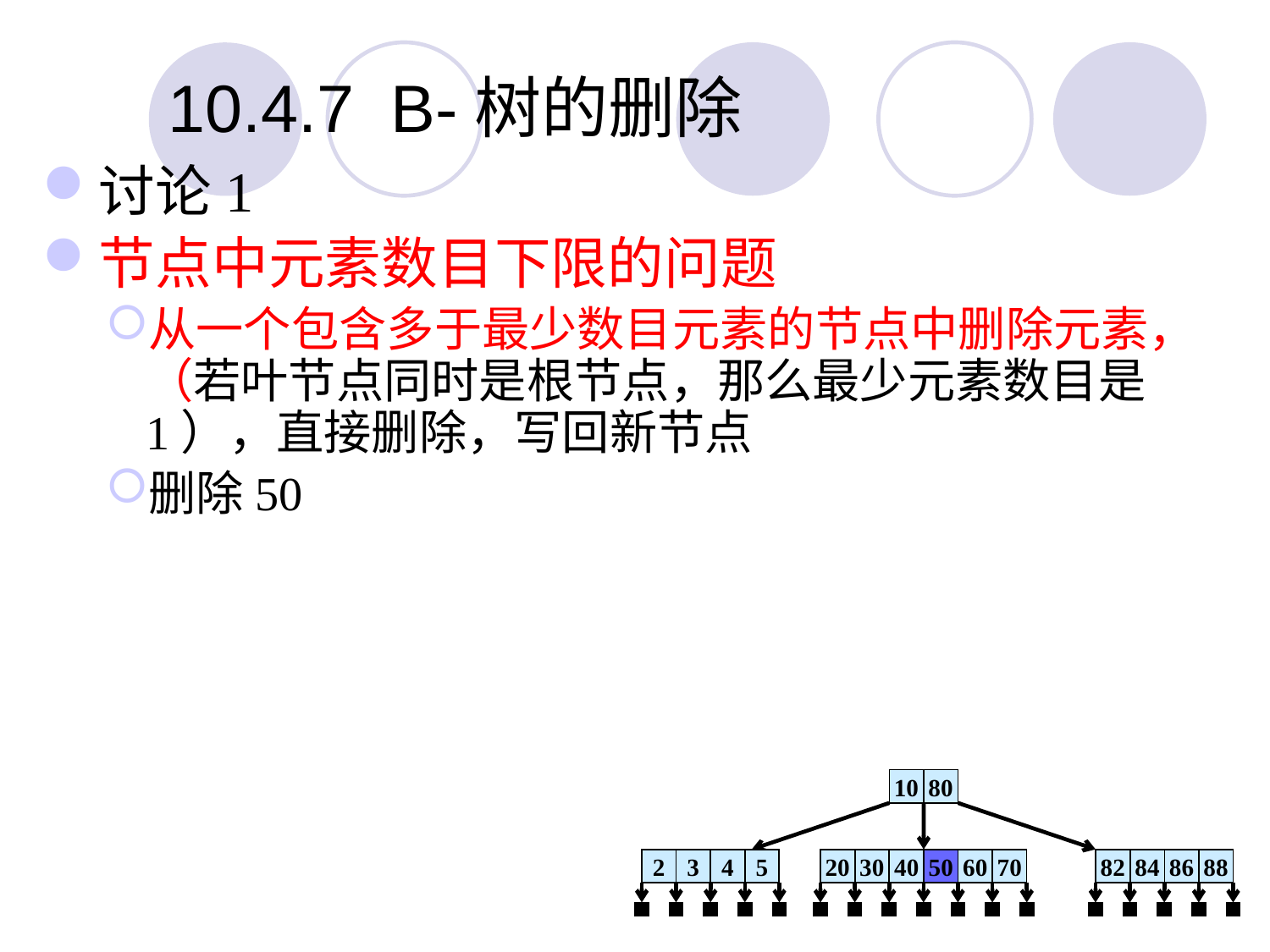

10.4.7  B-树的删除
66

讨论1
节点中元素数目下限的问题
从一个包含多于最少数目元素的节点中删除元素，（若叶节点同时是根节点，那么最少元素数目是1），直接删除，写回新节点
删除50
10
80

2
3
4
5
20
30
40
50
60
70
82
84
86
88